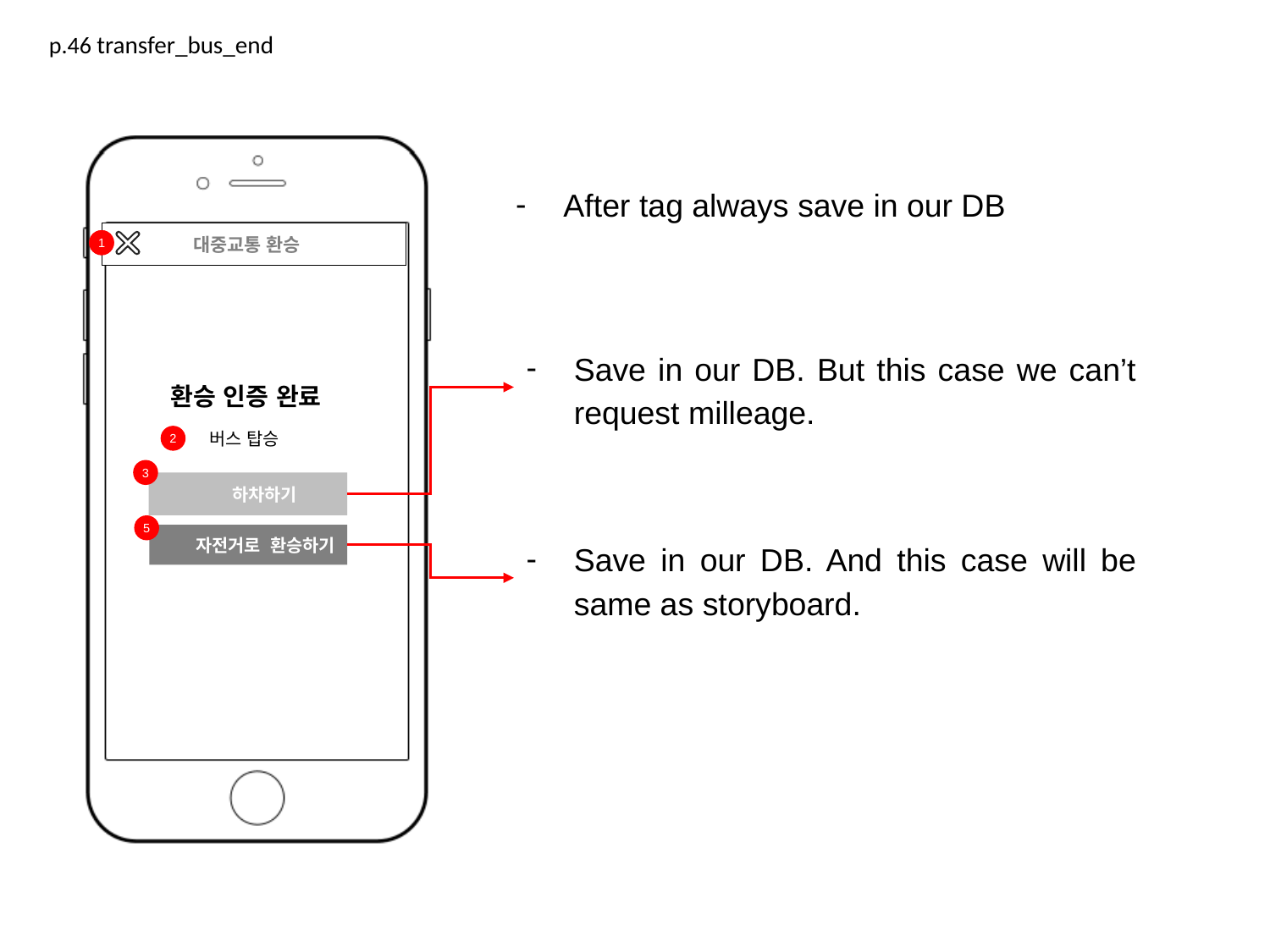

p.46 transfer_bus_end
After tag always save in our DB
               대중교통 환승
1
1

Save in our DB. But this case we can’t request milleage.
환승 인증 완료
버스 탑승
2
3
      하차하기
5
   자전거로  환승하기
Save in our DB. And this case will be same as storyboard.